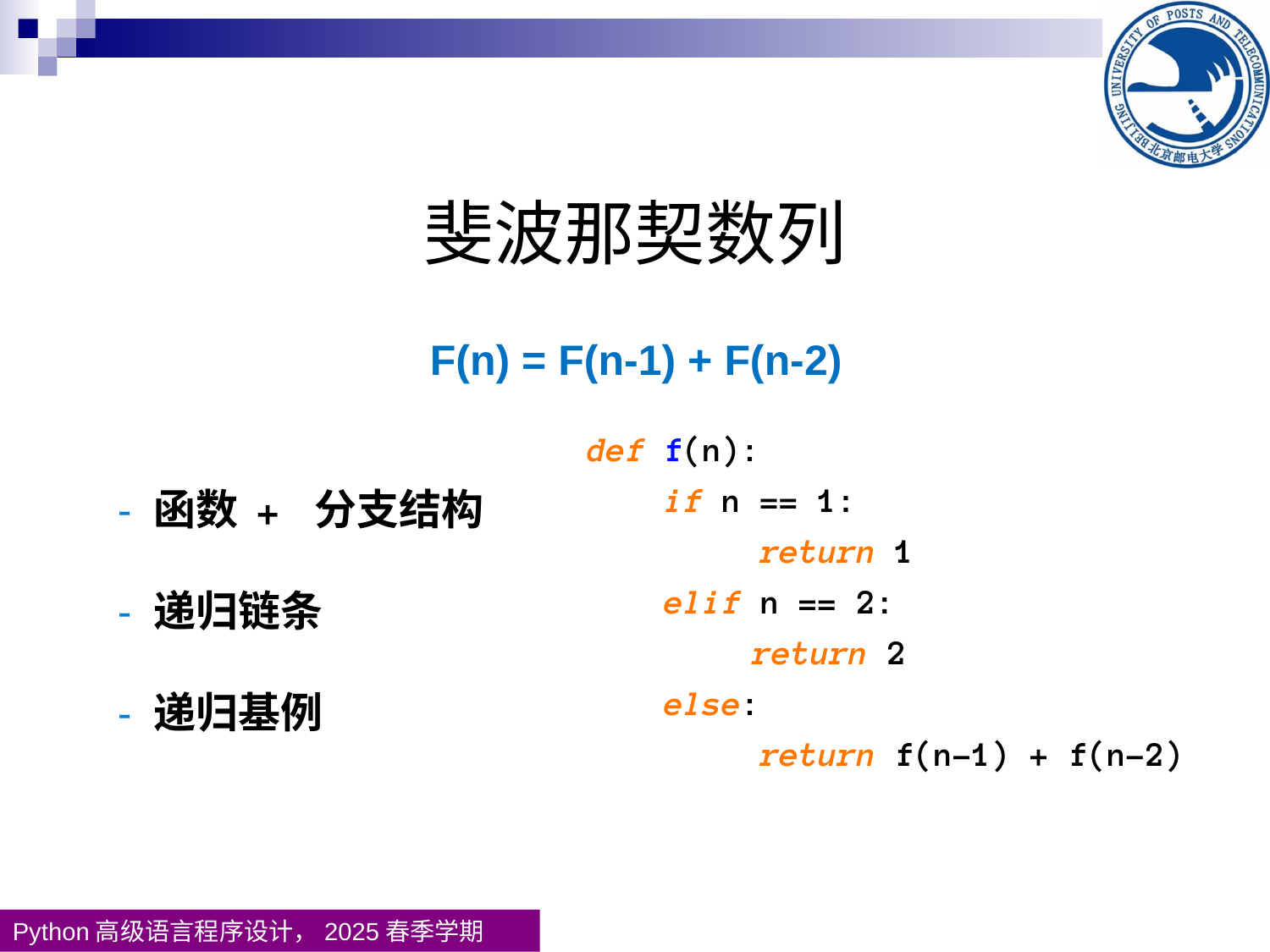

斐波那契数列
F(n) = F(n-1) + F(n-2)
- 函数 + 分支结构
- 递归链条
- 递归基例
def f(n):
    if n == 1:
         return 1
    elif n == 2:
	  return 2
    else:
         return f(n-1) + f(n-2)